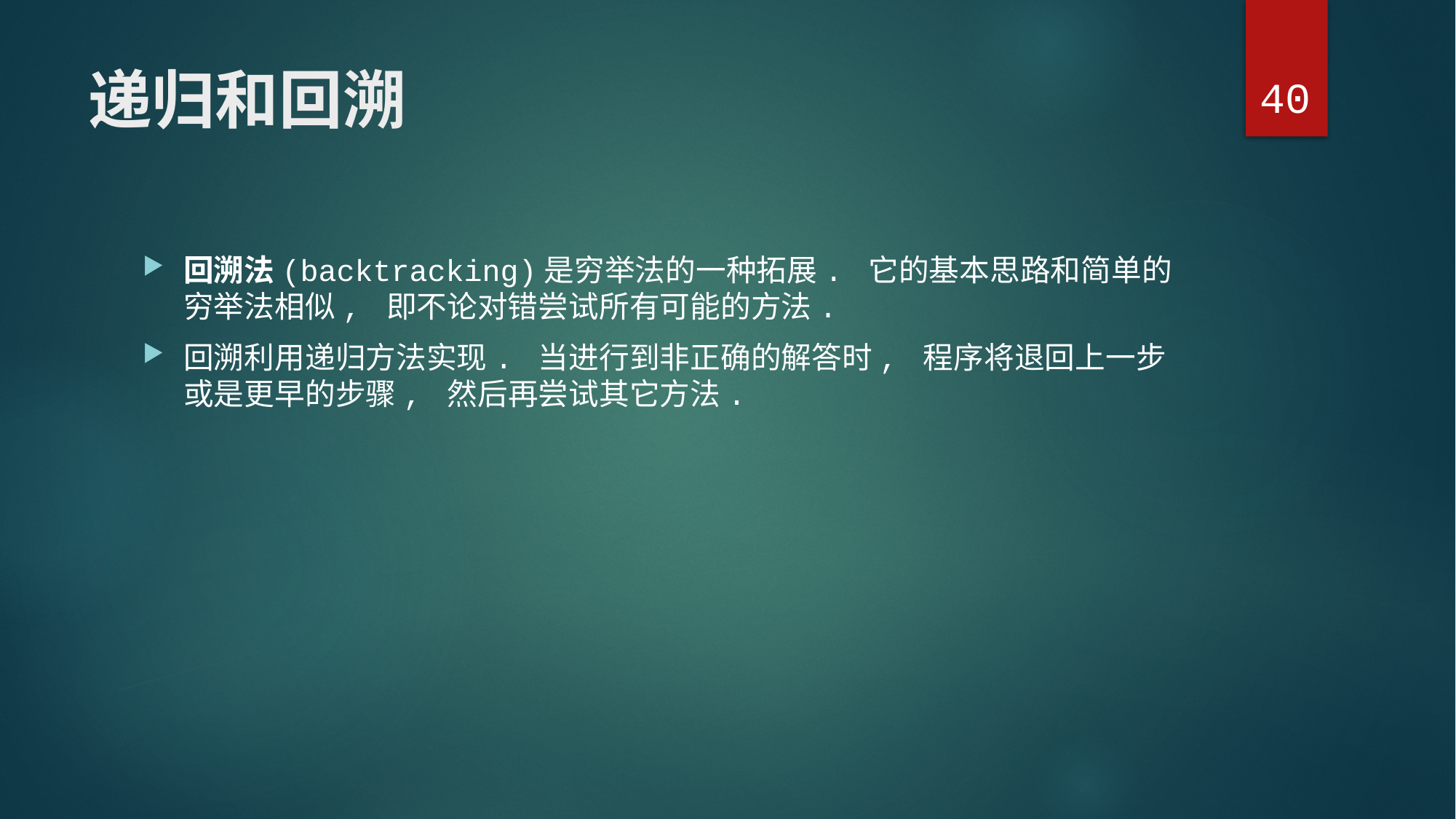

40
# 递归和回溯
回溯法(backtracking)是穷举法的一种拓展. 它的基本思路和简单的穷举法相似, 即不论对错尝试所有可能的方法.
回溯利用递归方法实现. 当进行到非正确的解答时, 程序将退回上一步或是更早的步骤, 然后再尝试其它方法.